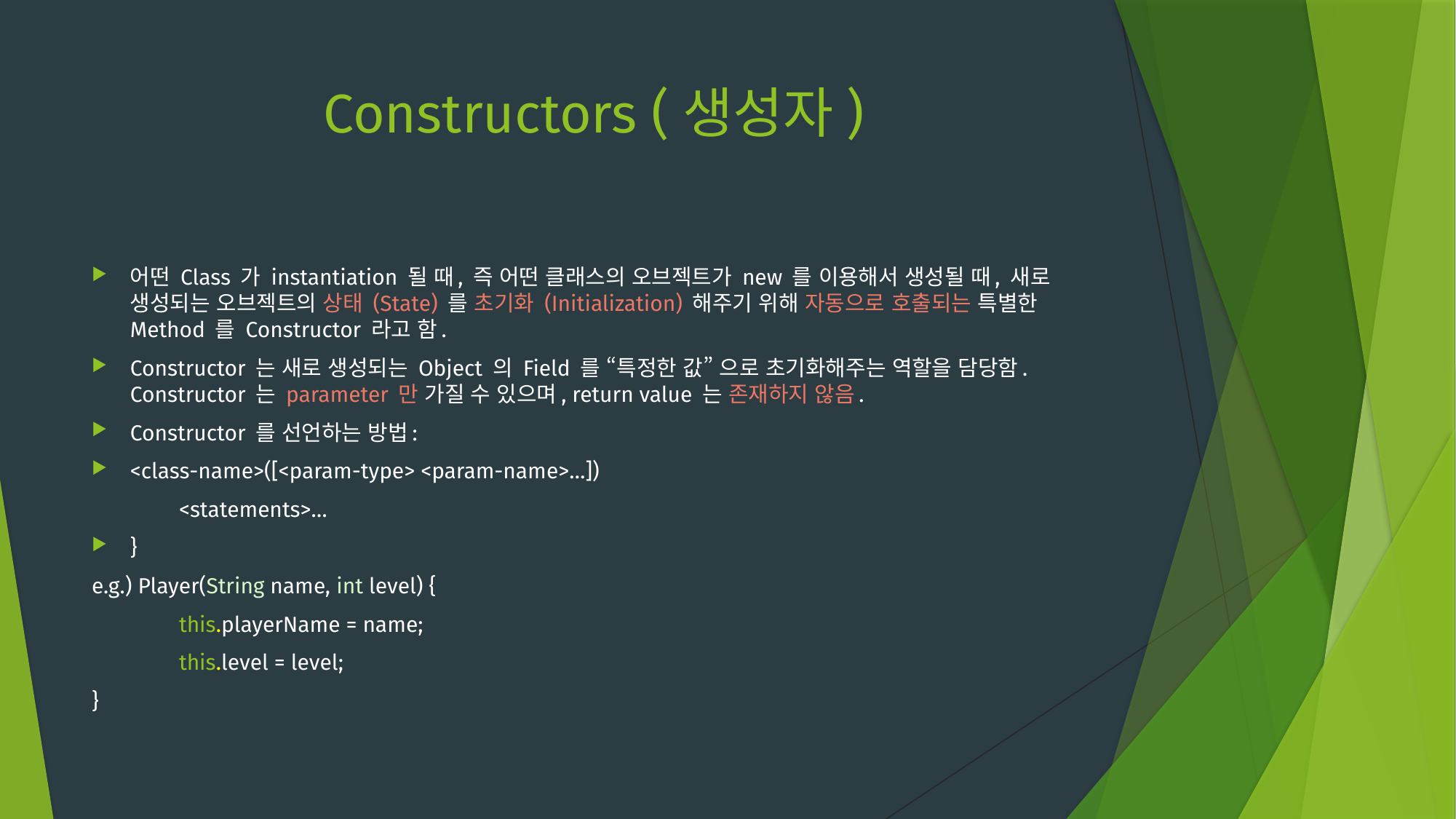

# Constructors (생성자)
어떤 Class 가 instantiation 될 때, 즉 어떤 클래스의 오브젝트가 new 를 이용해서 생성될 때, 새로 생성되는 오브젝트의 상태 (State) 를 초기화 (Initialization) 해주기 위해 자동으로 호출되는 특별한 Method 를 Constructor 라고 함.
Constructor 는 새로 생성되는 Object 의 Field 를 “특정한 값” 으로 초기화해주는 역할을 담당함. Constructor 는 parameter 만 가질 수 있으며, return value 는 존재하지 않음.
Constructor 를 선언하는 방법:
<class-name>([<param-type> <param-name>…])
	<statements>…
}
e.g.) Player(String name, int level) {
	this.playerName = name;
	this.level = level;
}